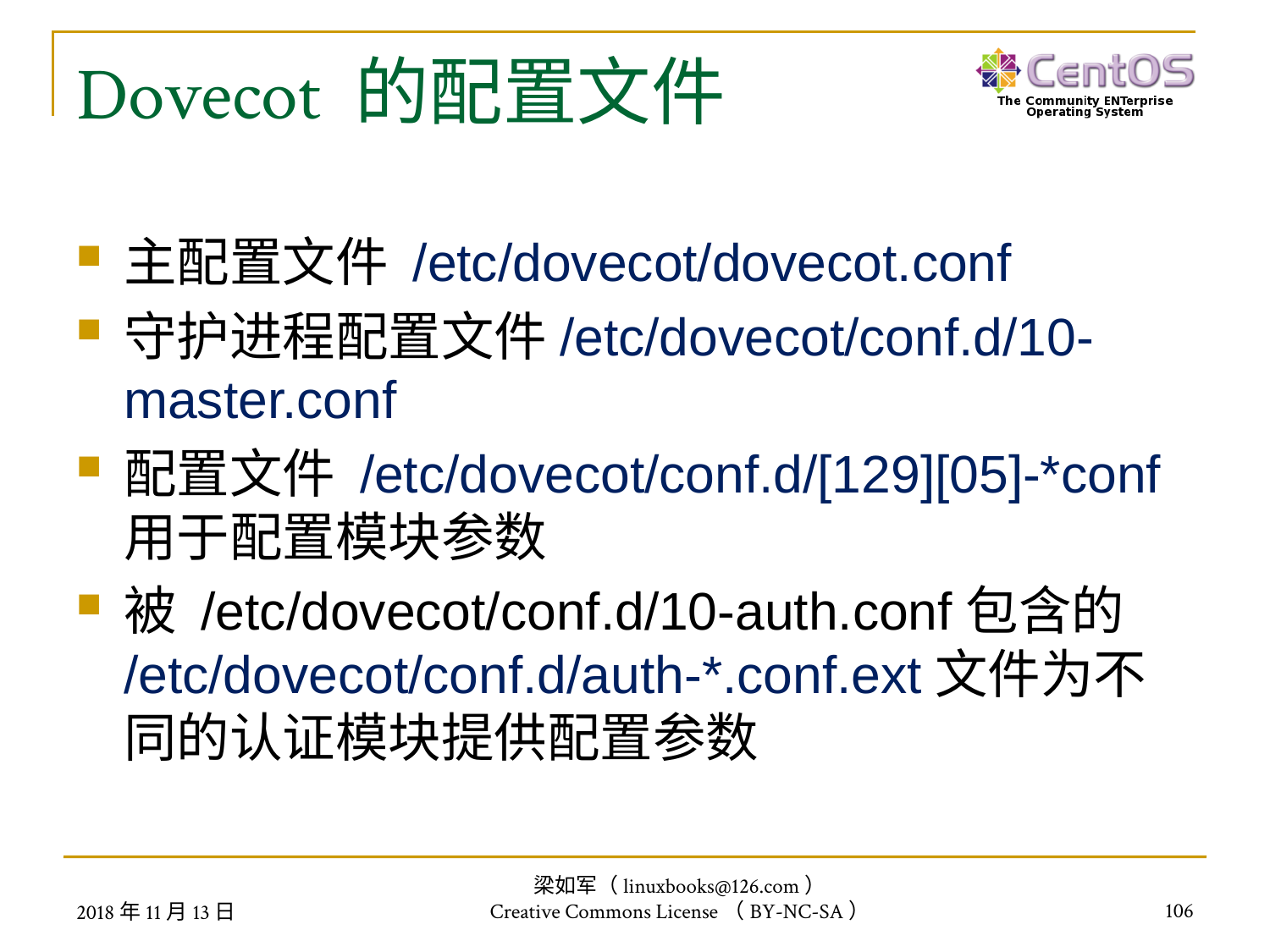

# Dovecot 的配置文件
主配置文件 /etc/dovecot/dovecot.conf
守护进程配置文件/etc/dovecot/conf.d/10-master.conf
配置文件 /etc/dovecot/conf.d/[129][05]-*conf用于配置模块参数
被 /etc/dovecot/conf.d/10-auth.conf包含的 /etc/dovecot/conf.d/auth-*.conf.ext文件为不同的认证模块提供配置参数
梁如军（linuxbooks@126.com）
Creative Commons License（BY-NC-SA）
2018年11月13日
106